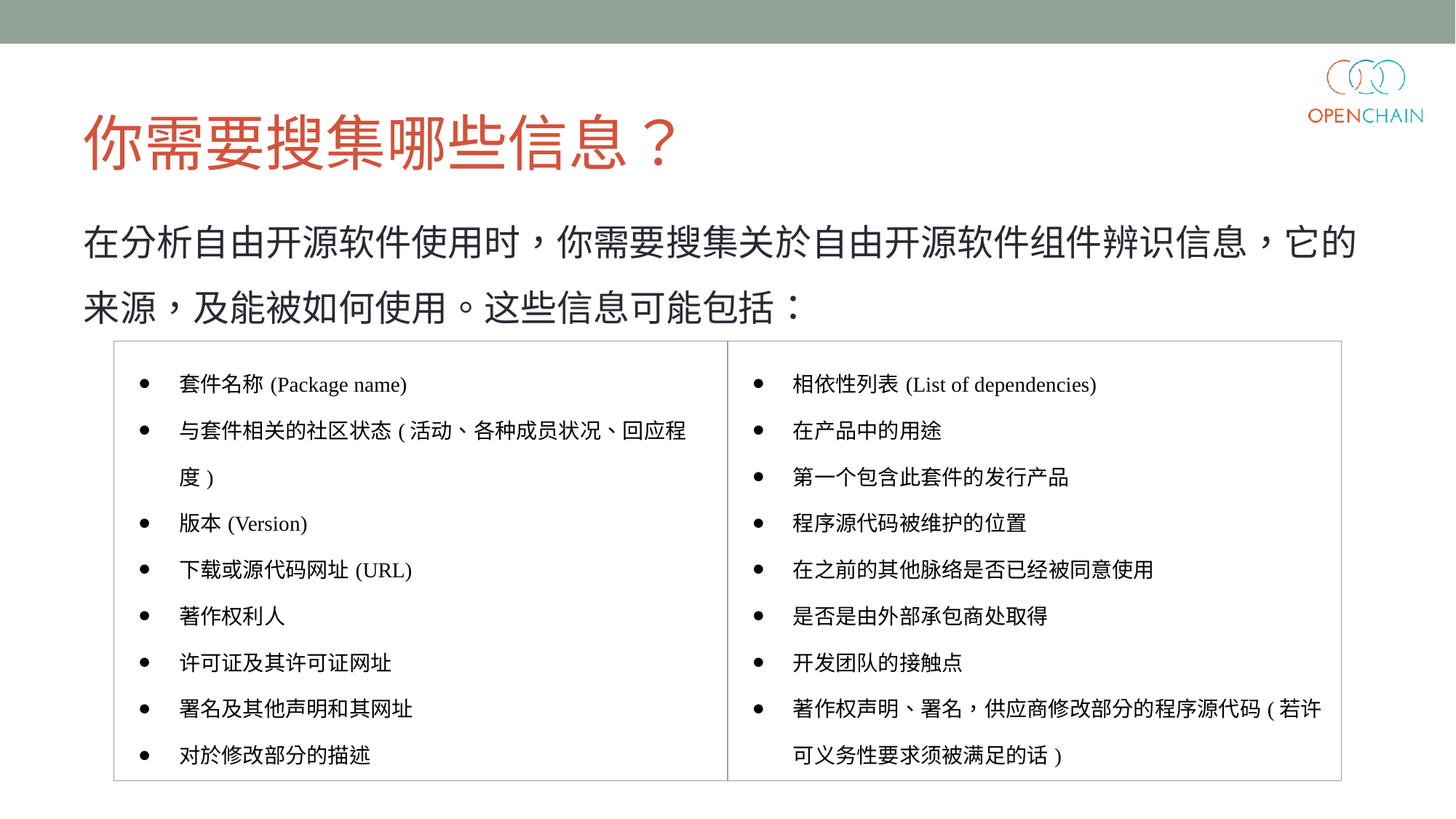

# 你需要搜集哪些信息？
在分析自由开源软件使用时，你需要搜集关於自由开源软件组件辨识信息，它的来源，及能被如何使用。这些信息可能包括：
| 套件名称(Package name) 与套件相关的社区状态(活动、各种成员状况、回应程度) 版本(Version) 下载或源代码网址(URL) 著作权利人 许可证及其许可证网址 署名及其他声明和其网址 对於修改部分的描述 | 相依性列表(List of dependencies) 在产品中的用途 第一个包含此套件的发行产品 程序源代码被维护的位置 在之前的其他脉络是否已经被同意使用 是否是由外部承包商处取得 开发团队的接触点 著作权声明、署名，供应商修改部分的程序源代码(若许可义务性要求须被满足的话) |
| --- | --- |